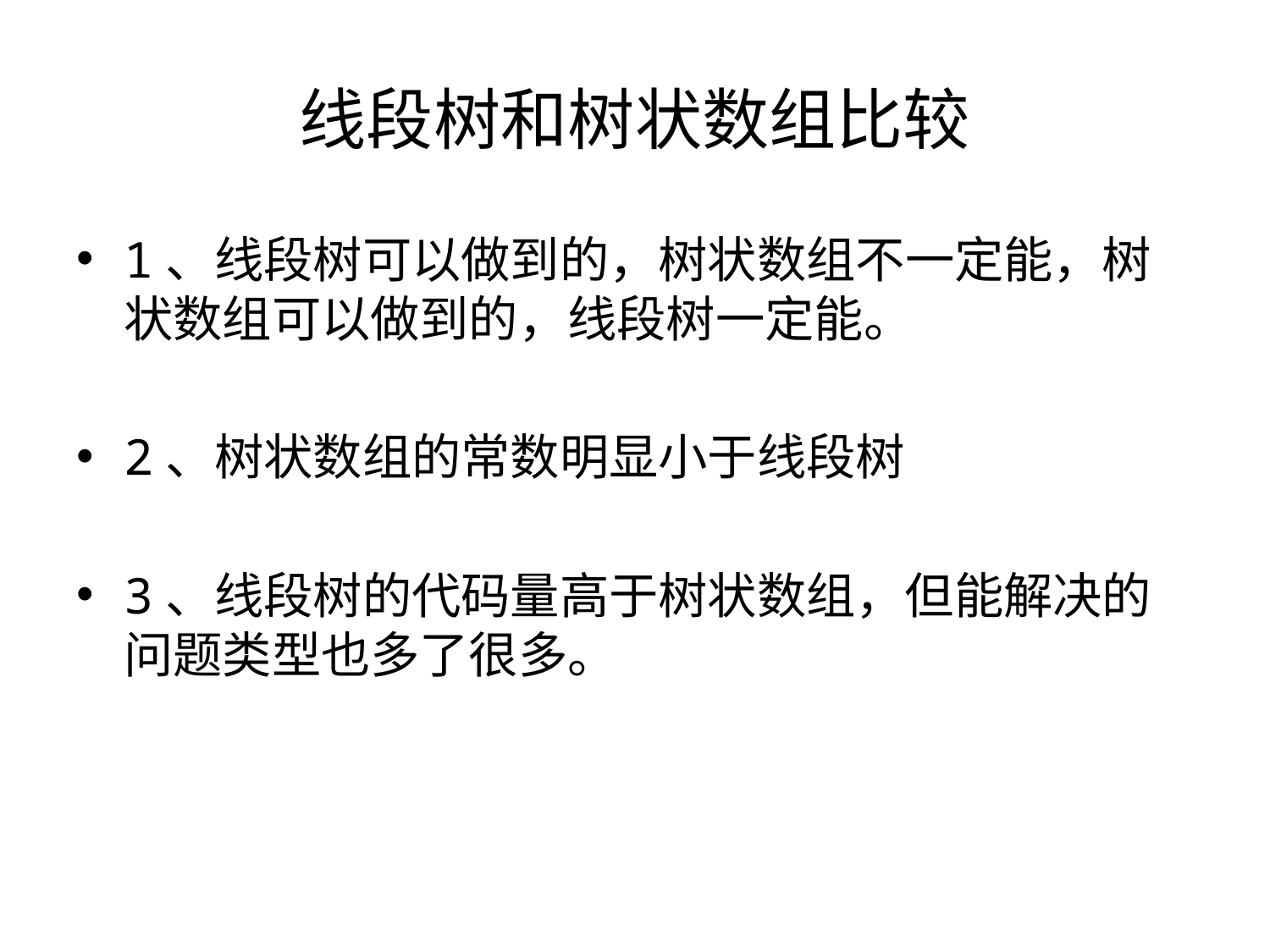

线段树和树状数组比较
1、线段树可以做到的，树状数组不一定能，树状数组可以做到的，线段树一定能。

2、树状数组的常数明显小于线段树

3、线段树的代码量高于树状数组，但能解决的问题类型也多了很多。